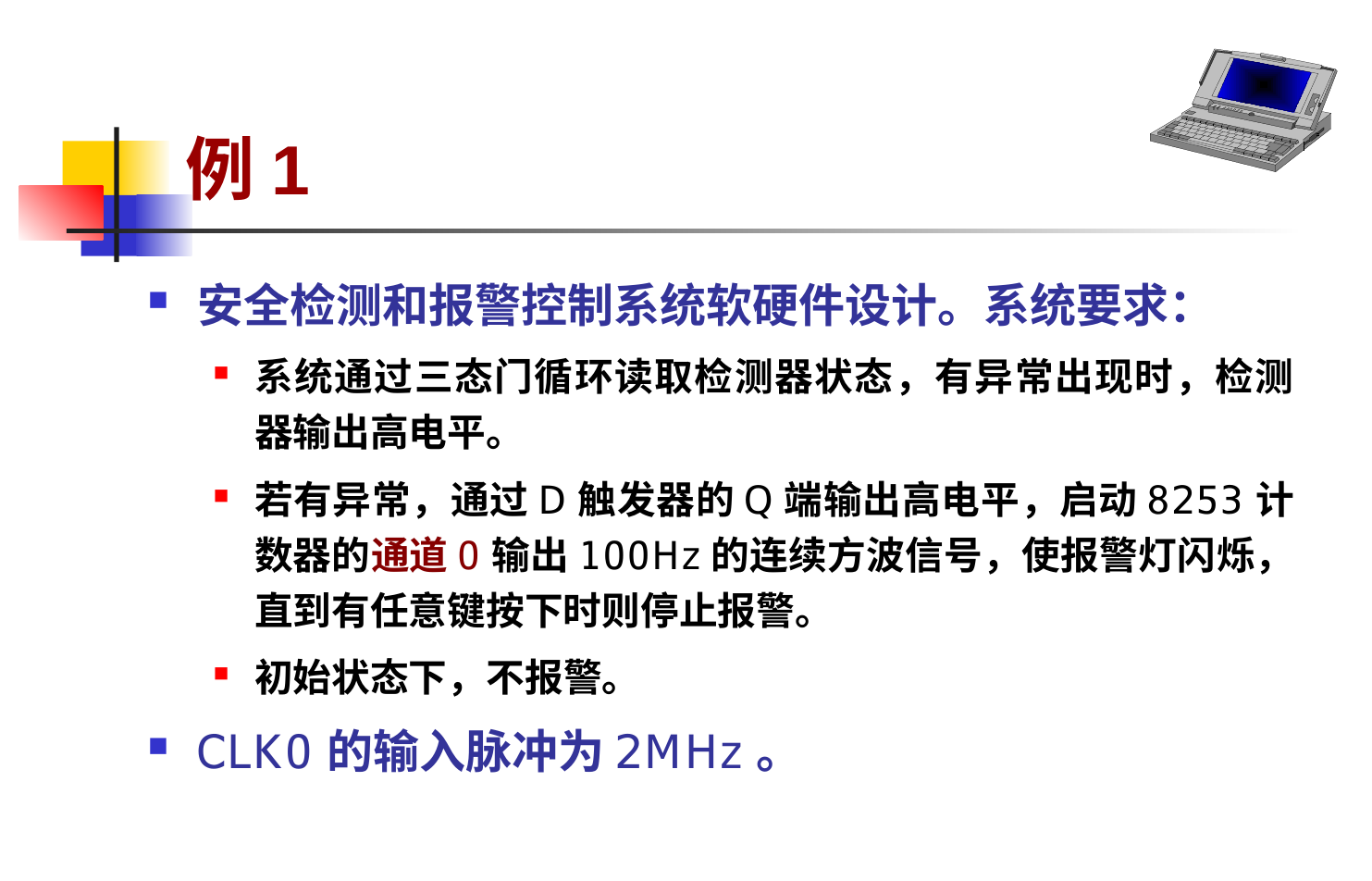

# 例1

安全检测和报警控制系统软硬件设计。系统要求：
系统通过三态门循环读取检测器状态，有异常出现时，检测器输出高电平。
若有异常，通过D触发器的Q端输出高电平，启动8253计数器的通道0输出100Hz的连续方波信号，使报警灯闪烁，直到有任意键按下时则停止报警。
初始状态下，不报警。
CLK0的输入脉冲为2MHz。
42